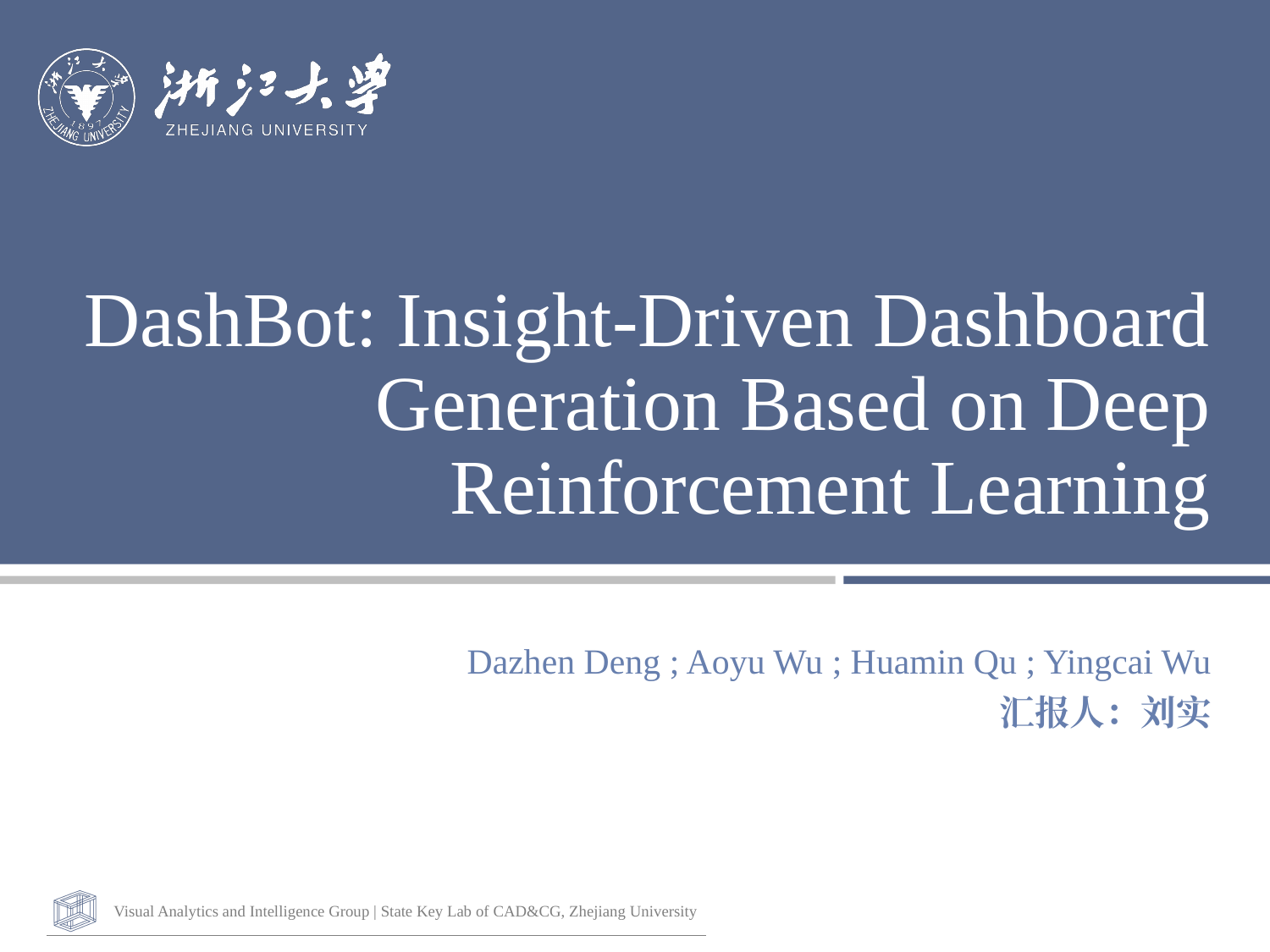

# DashBot: Insight-Driven Dashboard Generation Based on Deep Reinforcement Learning
Dazhen Deng ; Aoyu Wu ; Huamin Qu ; Yingcai Wu
汇报人：刘实